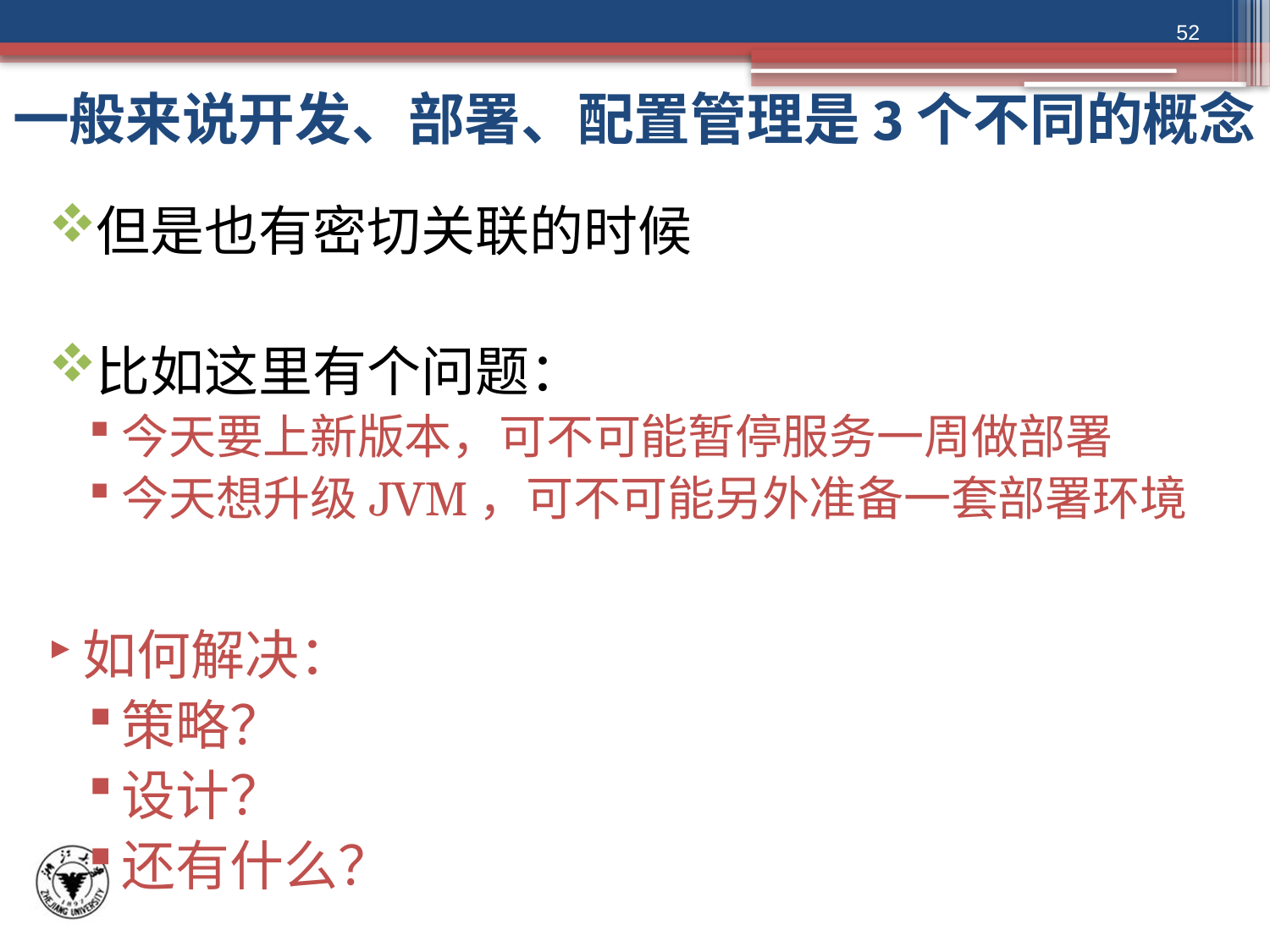

52
# 一般来说开发、部署、配置管理是3个不同的概念
但是也有密切关联的时候

比如这里有个问题：
今天要上新版本，可不可能暂停服务一周做部署
今天想升级JVM，可不可能另外准备一套部署环境

如何解决：
策略？
设计？
还有什么？